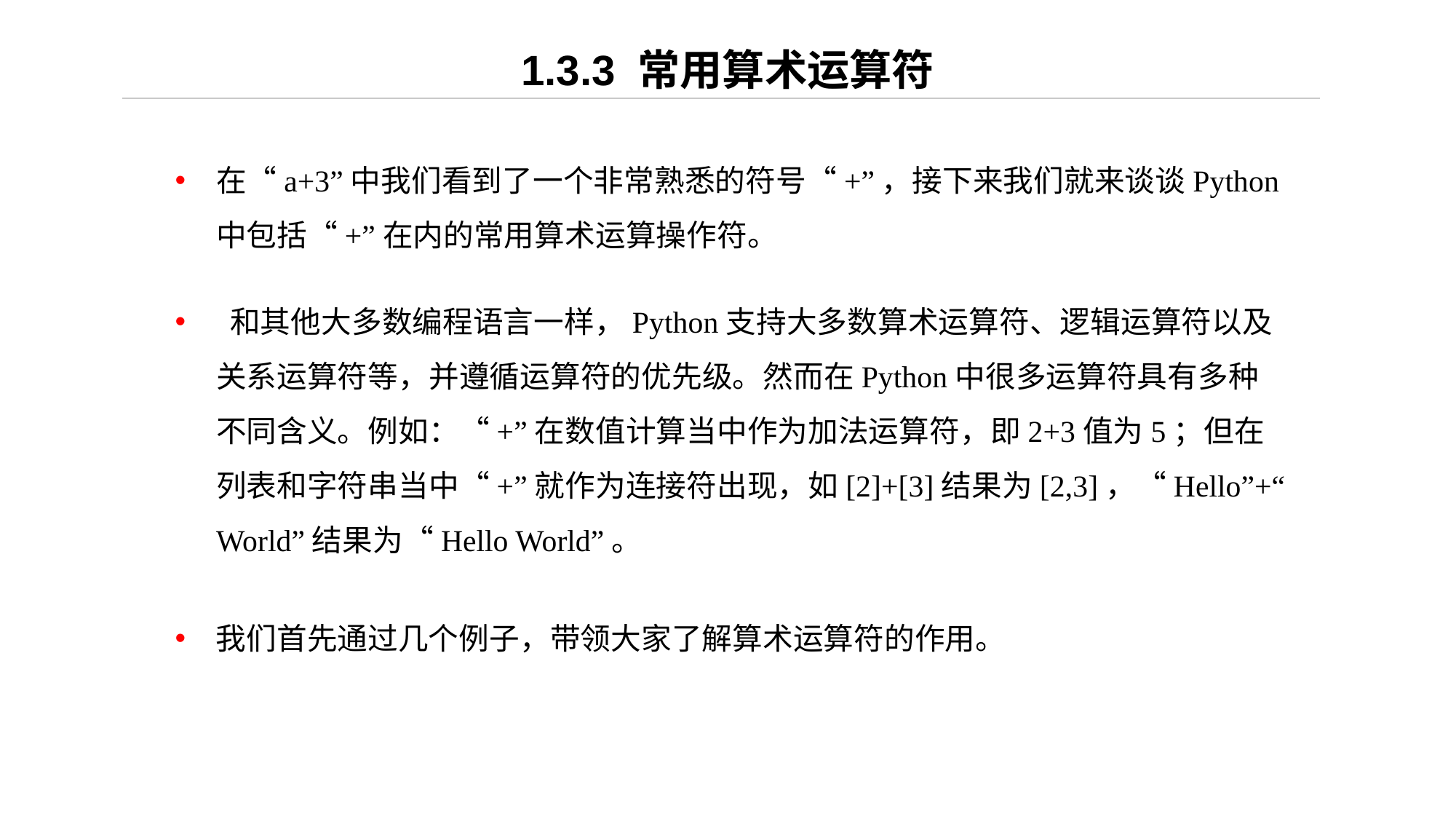

# 1.3.3 常用算术运算符
在“a+3”中我们看到了一个非常熟悉的符号“+”，接下来我们就来谈谈Python中包括“+”在内的常用算术运算操作符。
 和其他大多数编程语言一样，Python支持大多数算术运算符、逻辑运算符以及关系运算符等，并遵循运算符的优先级。然而在Python中很多运算符具有多种不同含义。例如：“+”在数值计算当中作为加法运算符，即2+3值为5；但在列表和字符串当中“+”就作为连接符出现，如[2]+[3]结果为[2,3]，“Hello”+“ World”结果为“Hello World”。
我们首先通过几个例子，带领大家了解算术运算符的作用。